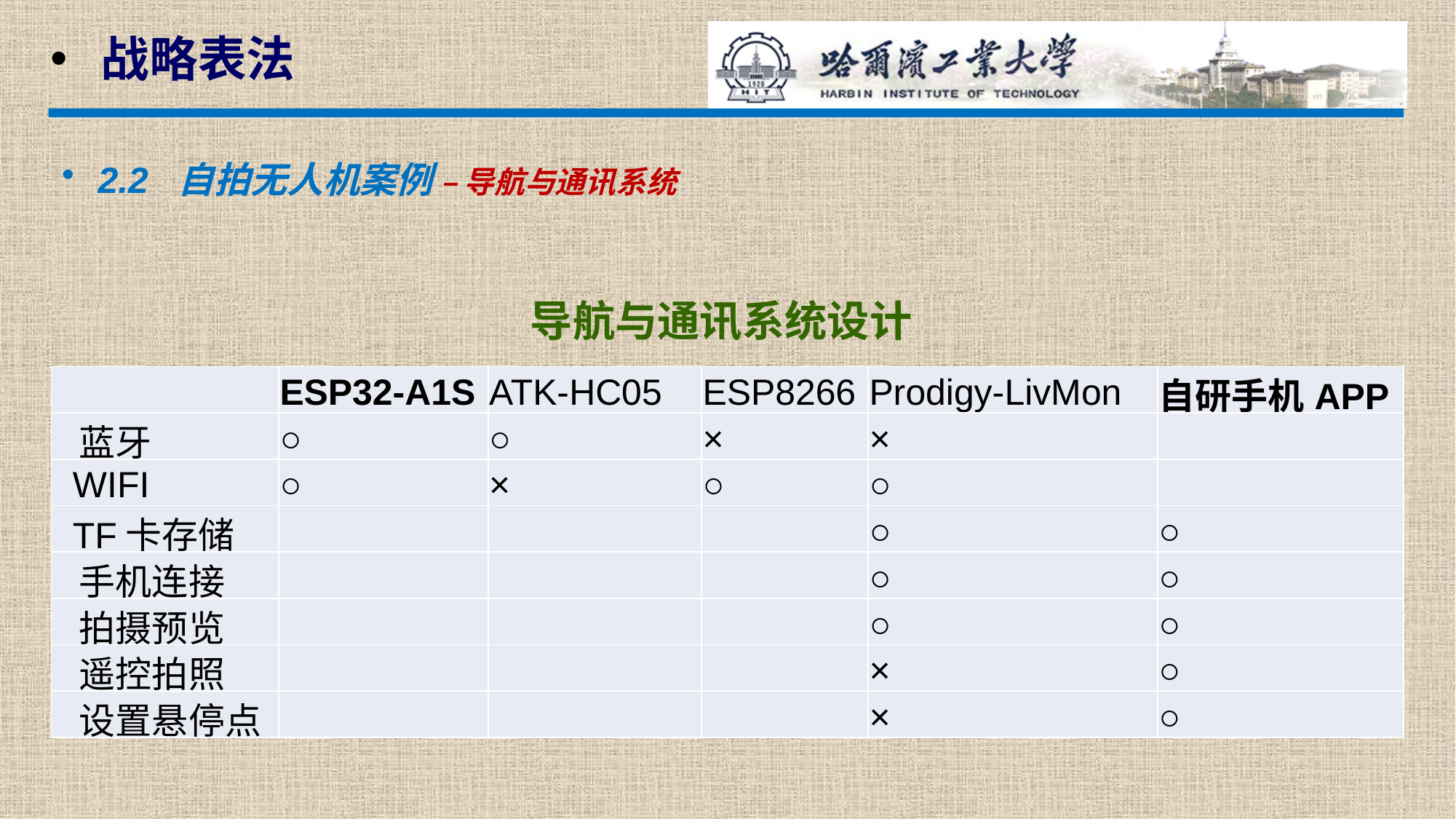

战略表法
 2.2  自拍无人机案例 – 导航与通讯系统
导航与通讯系统设计
|  | ESP32-A1S | ATK-HC05 | ESP8266 | Prodigy-LivMon | 自研手机APP |
| --- | --- | --- | --- | --- | --- |
| 蓝牙 | ○ | ○ | × | × |  |
| WIFI | ○ | × | ○ | ○ |  |
| TF卡存储 |  |  |  | ○ | ○ |
| 手机连接 |  |  |  | ○ | ○ |
| 拍摄预览 |  |  |  | ○ | ○ |
| 遥控拍照 |  |  |  | × | ○ |
| 设置悬停点 |  |  |  | × | ○ |